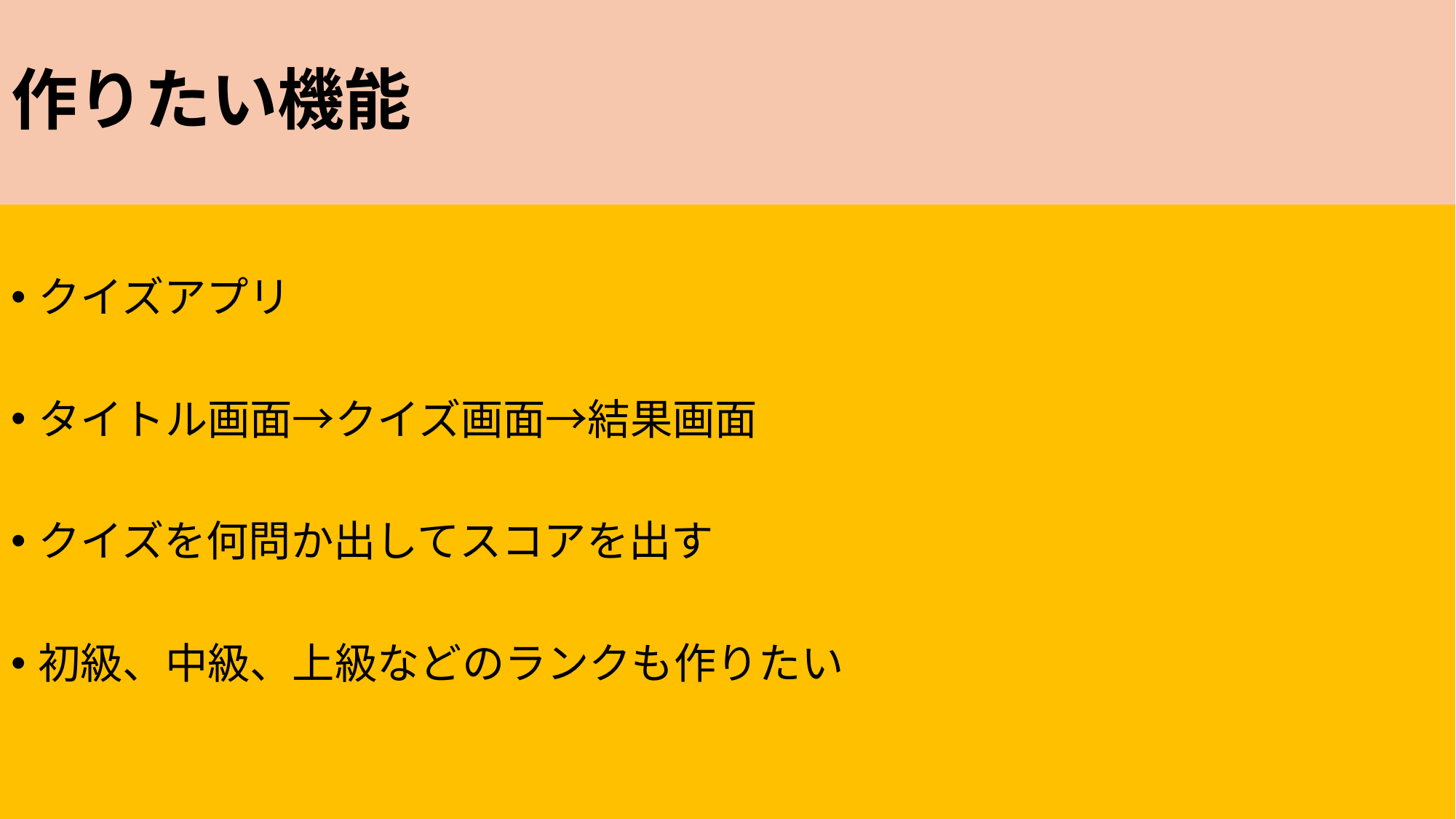

# 作りたい機能

クイズアプリ

タイトル画面→クイズ画面→結果画面

クイズを何問か出してスコアを出す

初級、中級、上級などのランクも作りたい